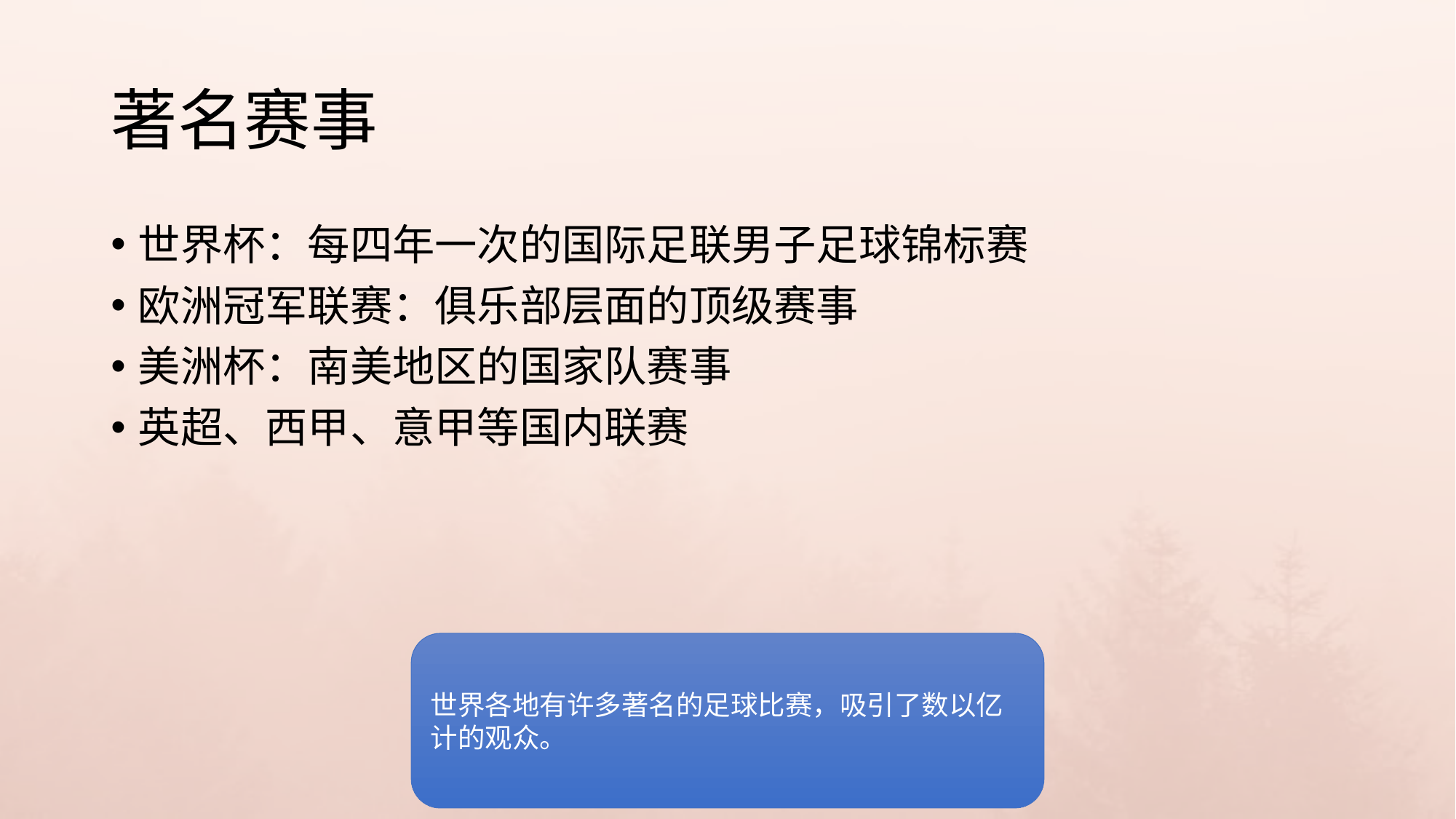

# 著名赛事
世界杯：每四年一次的国际足联男子足球锦标赛
欧洲冠军联赛：俱乐部层面的顶级赛事
美洲杯：南美地区的国家队赛事
英超、西甲、意甲等国内联赛
世界各地有许多著名的足球比赛，吸引了数以亿计的观众。